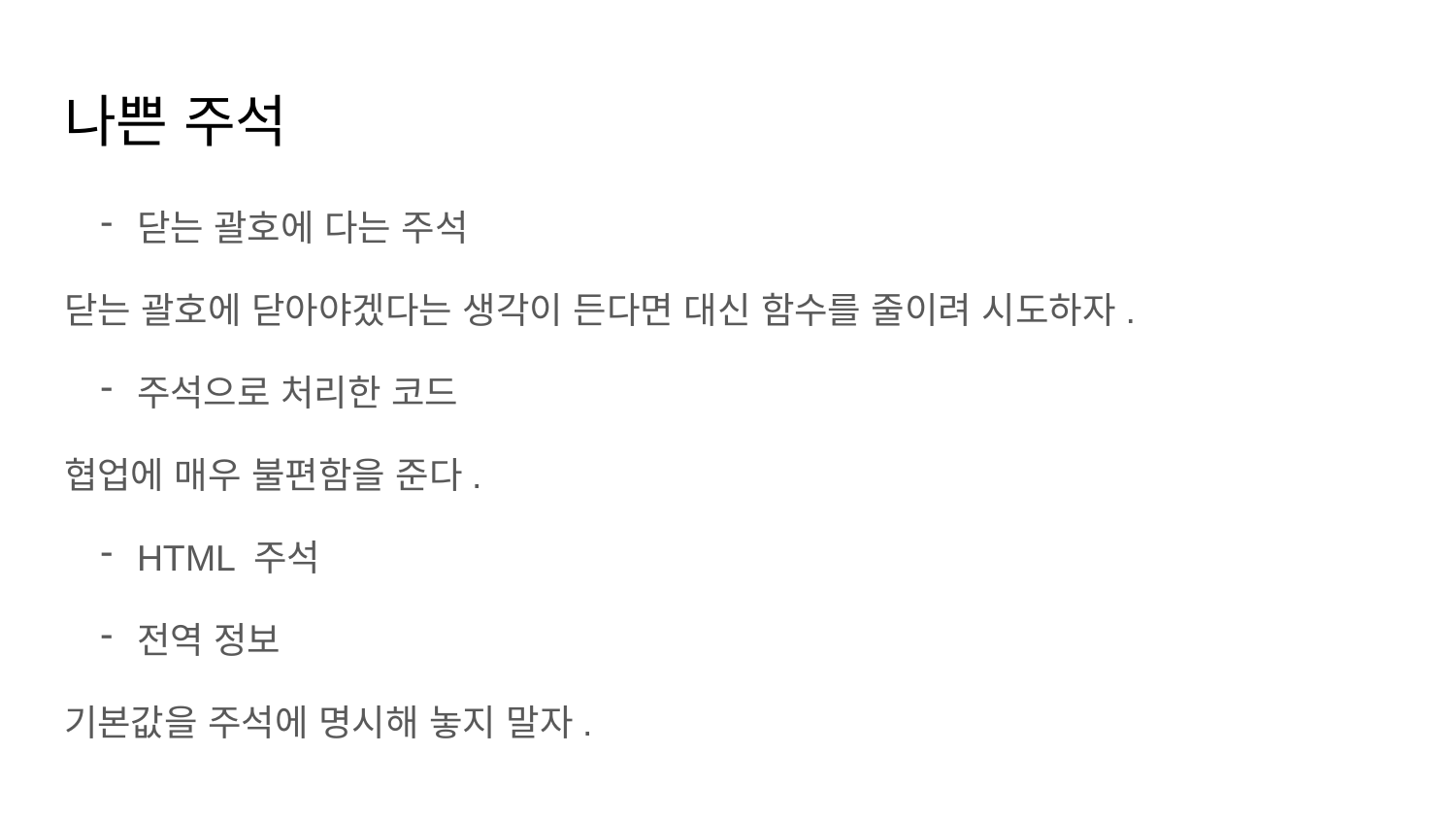

# 나쁜 주석
닫는 괄호에 다는 주석
닫는 괄호에 닫아야겠다는 생각이 든다면 대신 함수를 줄이려 시도하자.
주석으로 처리한 코드
협업에 매우 불편함을 준다.
HTML 주석
전역 정보
기본값을 주석에 명시해 놓지 말자.